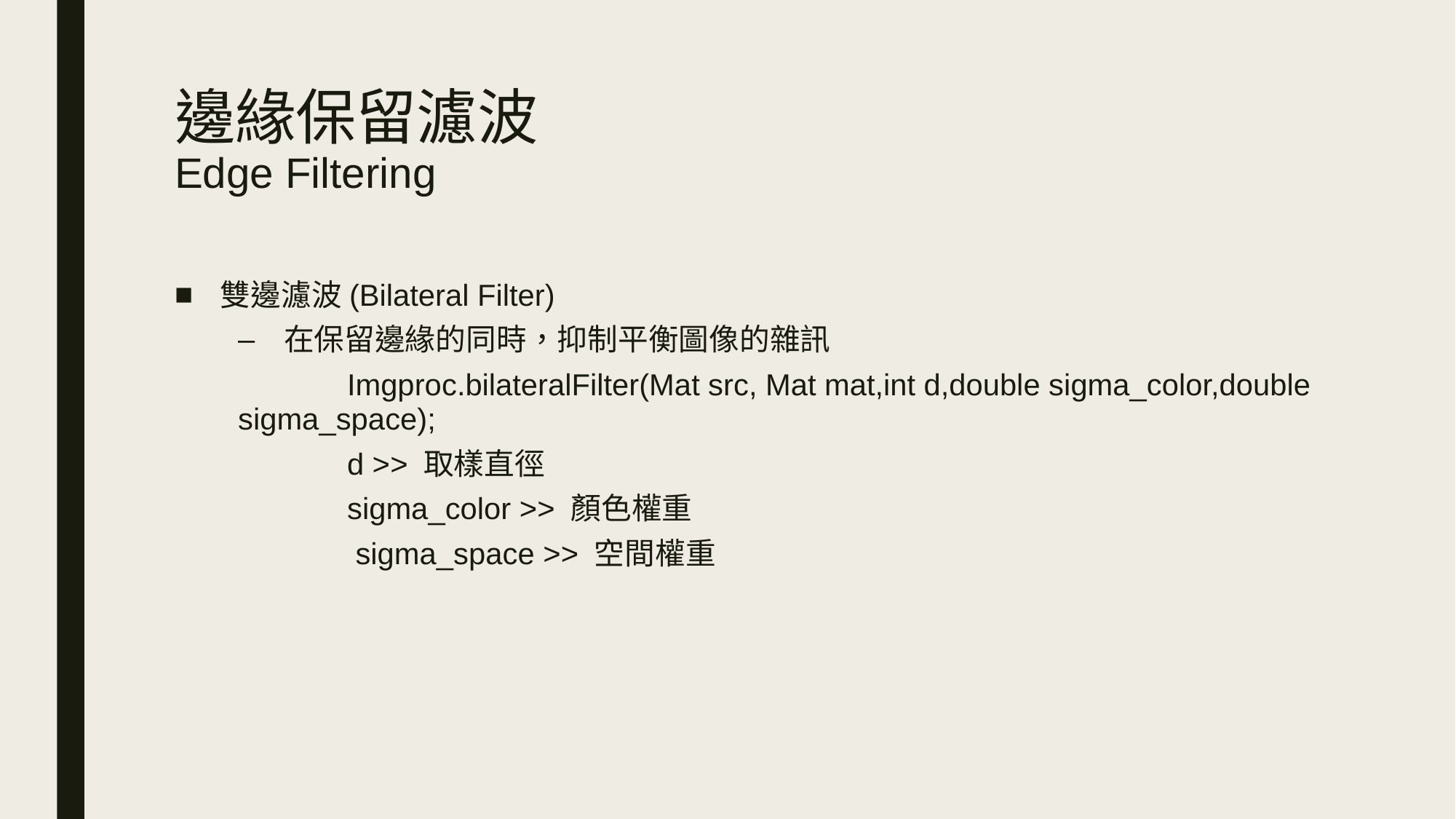

# 邊緣保留濾波 Edge Filtering
雙邊濾波(Bilateral Filter)
在保留邊緣的同時，抑制平衡圖像的雜訊
	Imgproc.bilateralFilter(Mat src, Mat mat,int d,double sigma_color,double sigma_space);
	d >> 取樣直徑
	sigma_color >> 顏色權重
	 sigma_space >> 空間權重